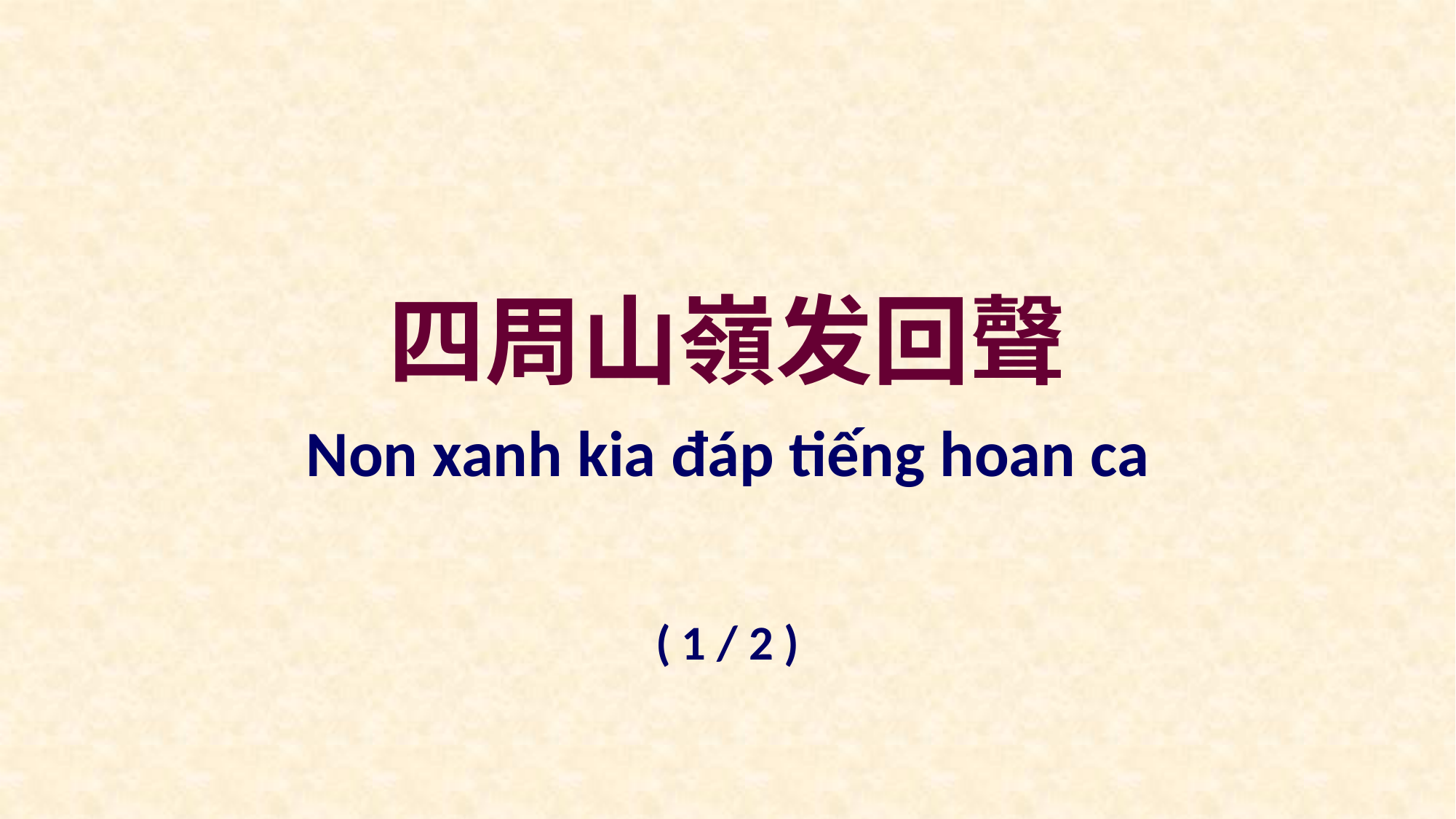

四周山嶺发回聲
Non xanh kia đáp tiếng hoan ca
( 1 / 2 )